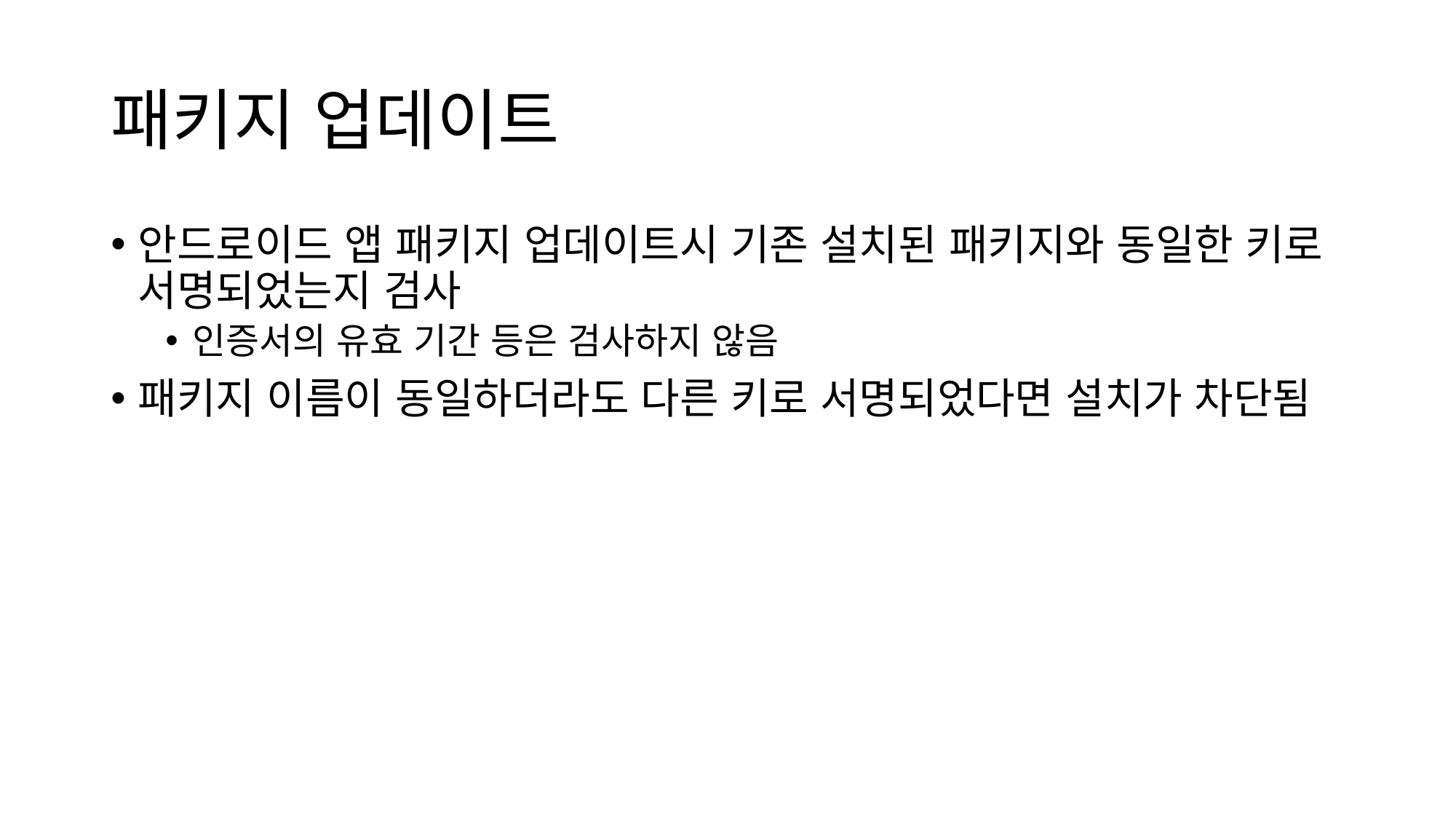

# 패키지 업데이트
안드로이드 앱 패키지 업데이트시 기존 설치된 패키지와 동일한 키로 서명되었는지 검사
인증서의 유효 기간 등은 검사하지 않음
패키지 이름이 동일하더라도 다른 키로 서명되었다면 설치가 차단됨